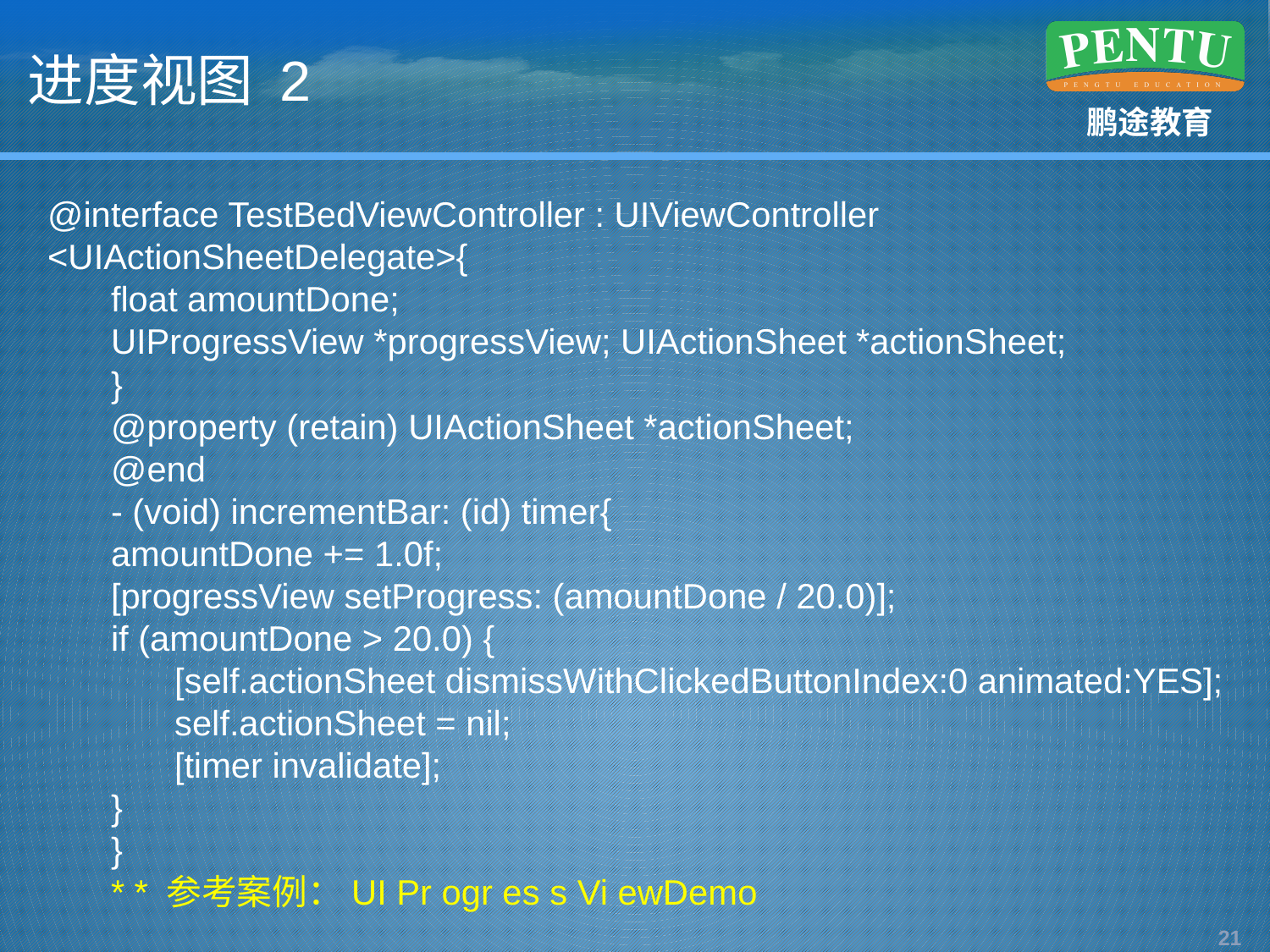

# 进度视图 2
@interface TestBedViewController : UIViewController <UIActionSheetDelegate>{
float amountDone;
UIProgressView *progressView; UIActionSheet *actionSheet;
}
@property (retain) UIActionSheet *actionSheet;
@end
- (void) incrementBar: (id) timer{
amountDone += 1.0f;
[progressView setProgress: (amountDone / 20.0)];
if (amountDone > 20.0) {
[self.actionSheet dismissWithClickedButtonIndex:0 animated:YES];
self.actionSheet = nil;
[timer invalidate];
}
}
* * 参考案例：UI Pr ogr es s Vi ewDemo
21